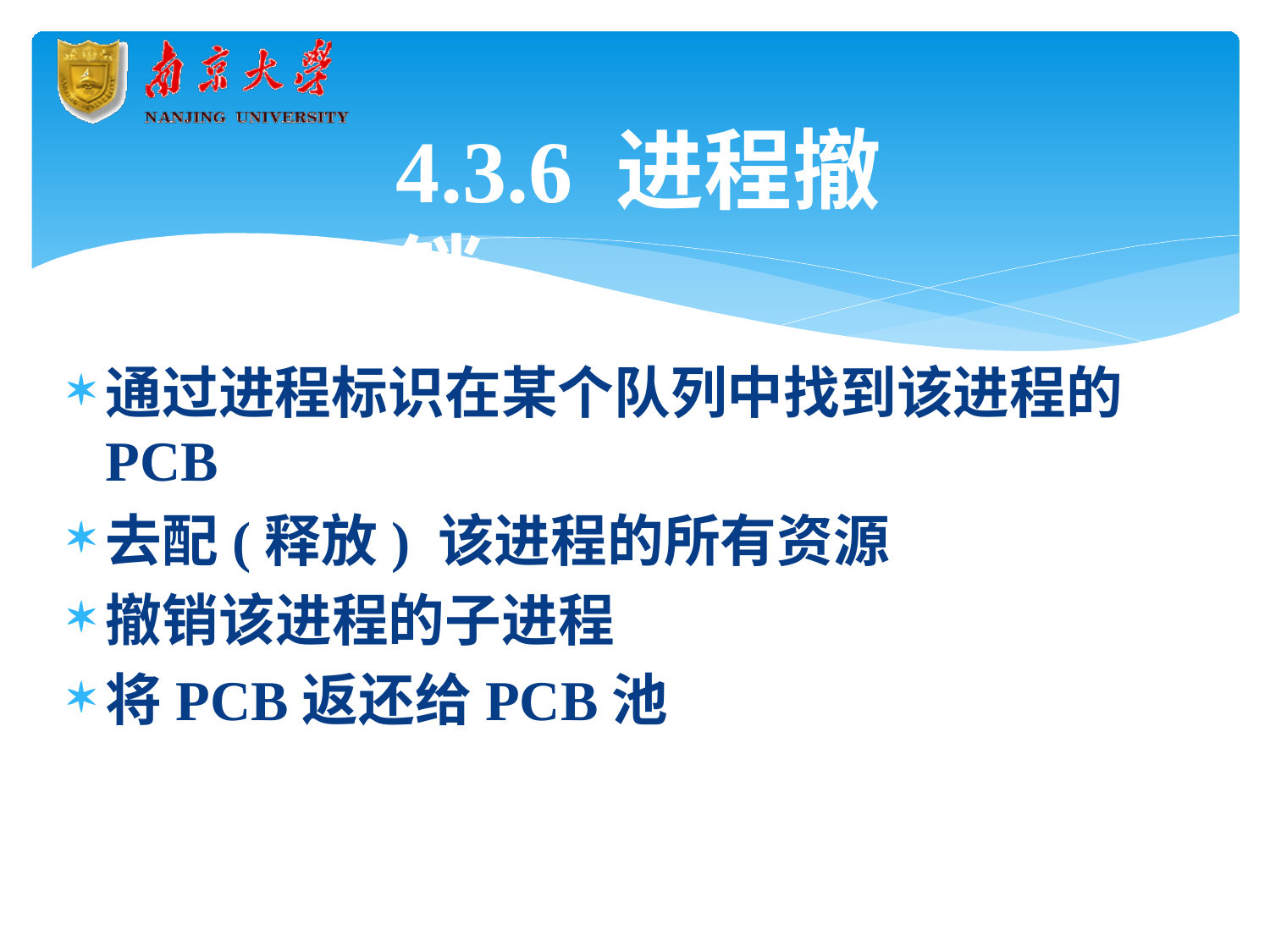

# 4.3.6 进程撤销
通过进程标识在某个队列中找到该进程的PCB
去配(释放) 该进程的所有资源
撤销该进程的子进程
将PCB返还给PCB池